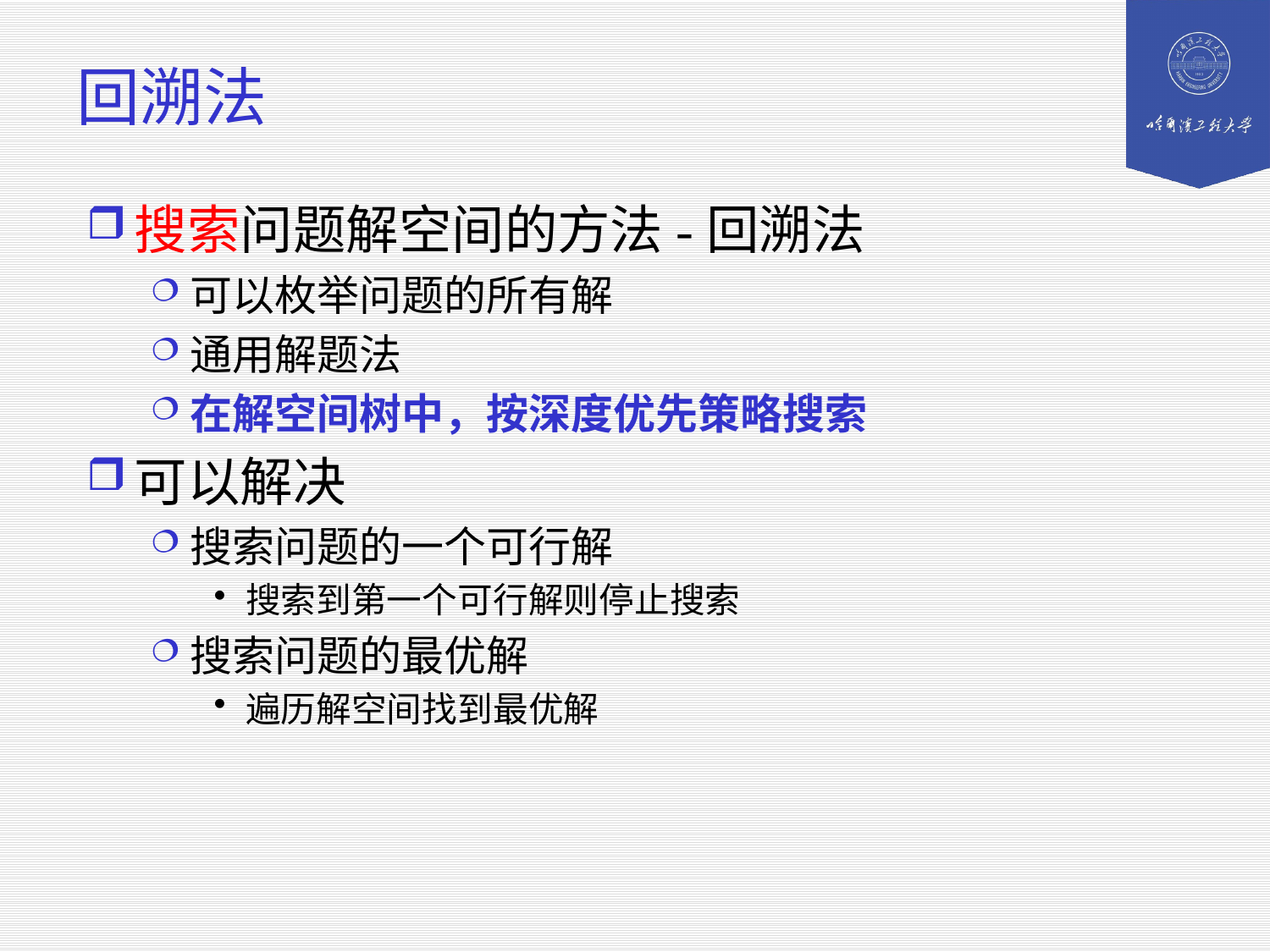

# 回溯法
搜索问题解空间的方法-回溯法
可以枚举问题的所有解
通用解题法
在解空间树中，按深度优先策略搜索
可以解决
搜索问题的一个可行解
搜索到第一个可行解则停止搜索
搜索问题的最优解
遍历解空间找到最优解